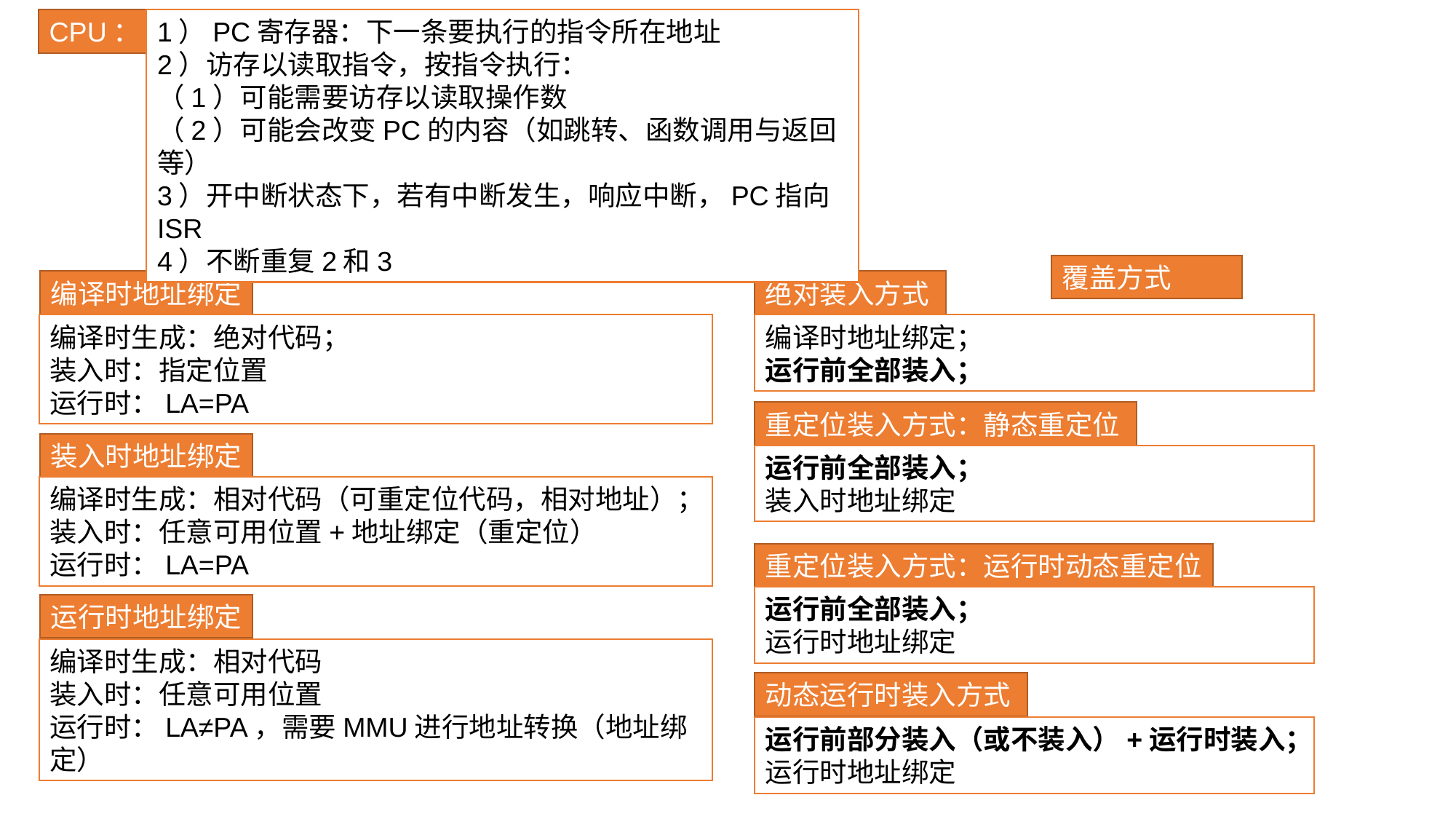

1）PC寄存器：下一条要执行的指令所在地址
2）访存以读取指令，按指令执行：
（1）可能需要访存以读取操作数
（2）可能会改变PC的内容（如跳转、函数调用与返回等）
3）开中断状态下，若有中断发生，响应中断，PC指向ISR
4）不断重复2和3
CPU：
覆盖方式
编译时地址绑定
绝对装入方式
编译时生成：绝对代码；
装入时：指定位置
运行时：LA=PA
编译时地址绑定；
运行前全部装入；
重定位装入方式：静态重定位
装入时地址绑定
运行前全部装入；
装入时地址绑定
编译时生成：相对代码（可重定位代码，相对地址）；
装入时：任意可用位置+地址绑定（重定位）
运行时：LA=PA
重定位装入方式：运行时动态重定位
运行前全部装入；
运行时地址绑定
运行时地址绑定
编译时生成：相对代码
装入时：任意可用位置
运行时：LA≠PA，需要MMU进行地址转换（地址绑定）
动态运行时装入方式
运行前部分装入（或不装入）+运行时装入；
运行时地址绑定